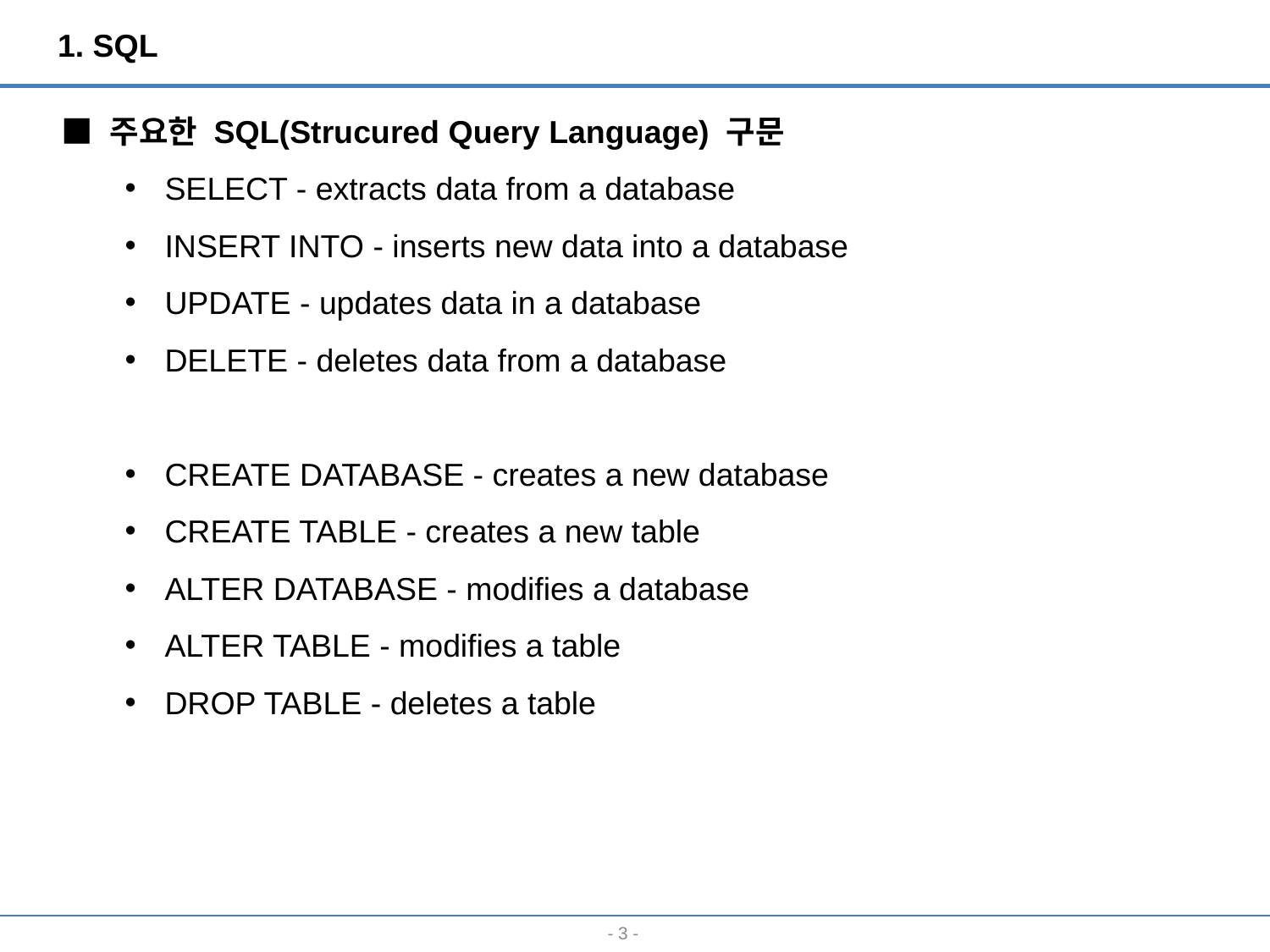

1. SQL
■ 주요한 SQL(Strucured Query Language) 구문
SELECT - extracts data from a database
INSERT INTO - inserts new data into a database
UPDATE - updates data in a database
DELETE - deletes data from a database

CREATE DATABASE - creates a new database
CREATE TABLE - creates a new table
ALTER DATABASE - modifies a database
ALTER TABLE - modifies a table
DROP TABLE - deletes a table
- 3 -